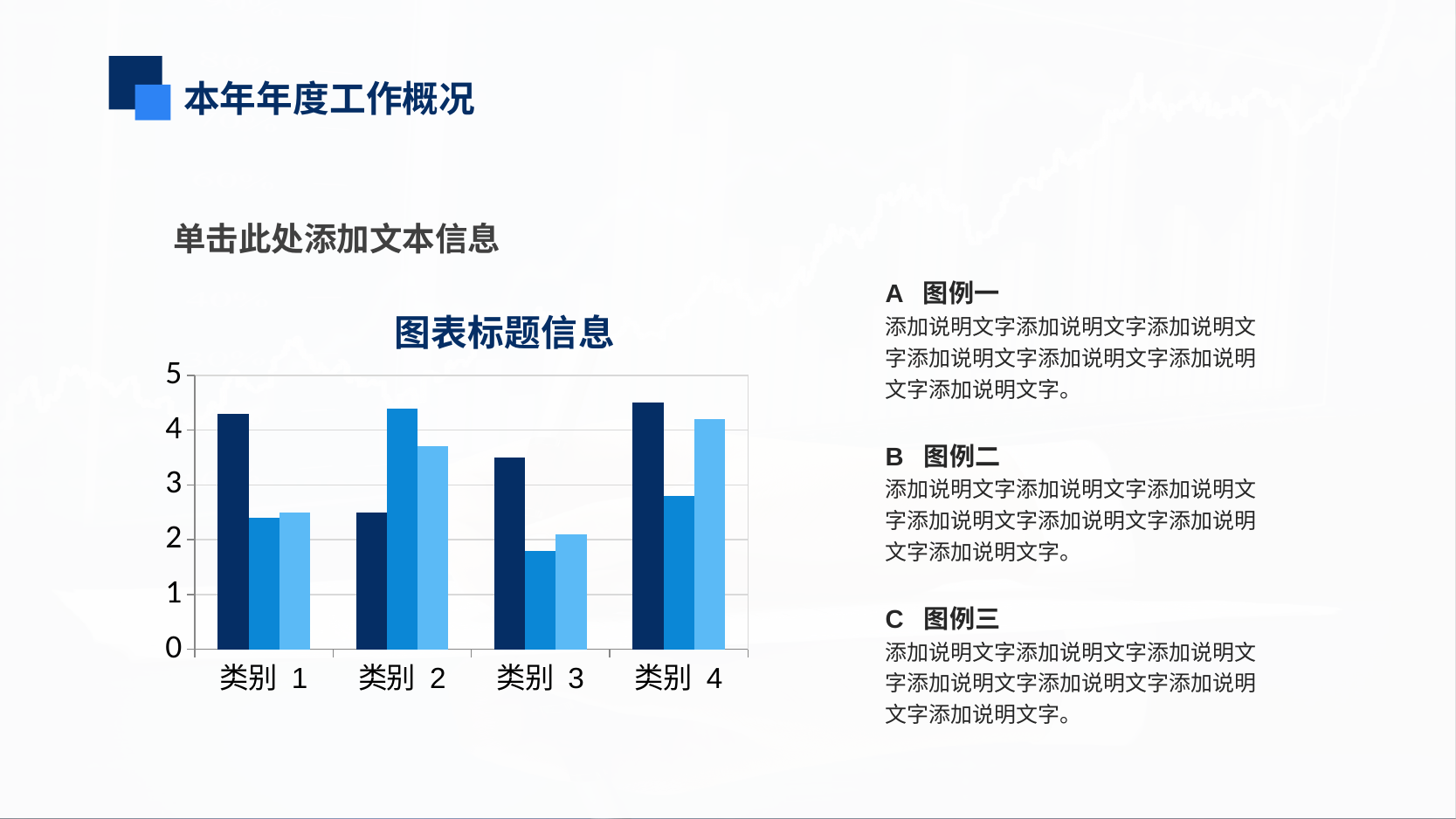

本年年度工作概况

单击此处添加文本信息
A  图例一
添加说明文字添加说明文字添加说明文字添加说明文字添加说明文字添加说明文字添加说明文字。

### Chart: 图表标题信息

| Category | 系列 1 | 系列 2 | 系列三 |
|---|---|---|---|
| 类别 1 | 4.3 | 2.4 | 2.5 |
| 类别 2 | 2.5 | 4.4 | 3.7 |
| 类别 3 | 3.5 | 1.8 | 2.1 |
| 类别 4 | 4.5 | 2.8 | 4.2 |
B  图例二
添加说明文字添加说明文字添加说明文字添加说明文字添加说明文字添加说明文字添加说明文字。
C  图例三
添加说明文字添加说明文字添加说明文字添加说明文字添加说明文字添加说明文字添加说明文字。